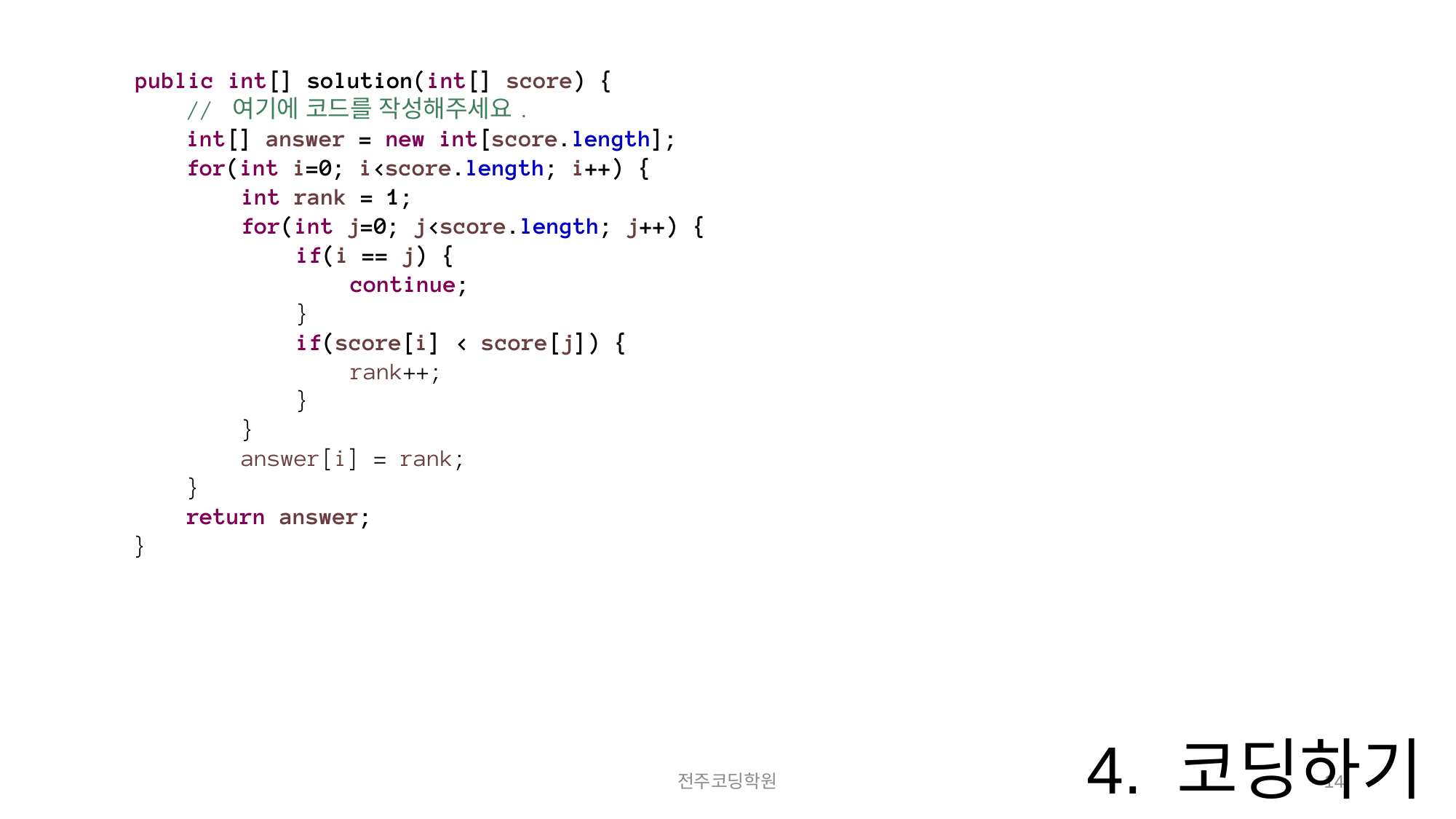

public int[] solution(int[] score) {
        // 여기에 코드를 작성해주세요.
        int[] answer = new int[score.length];
        for(int i=0; i<score.length; i++) {
        int rank = 1;
        for(int j=0; j<score.length; j++) {
        if(i == j) {
        continue;
        }
        if(score[i] < score[j]) {
        rank++;
        }
        }
        answer[i] = rank;
        }
        return answer;
    }

# 4. 코딩하기
전주코딩학원
14